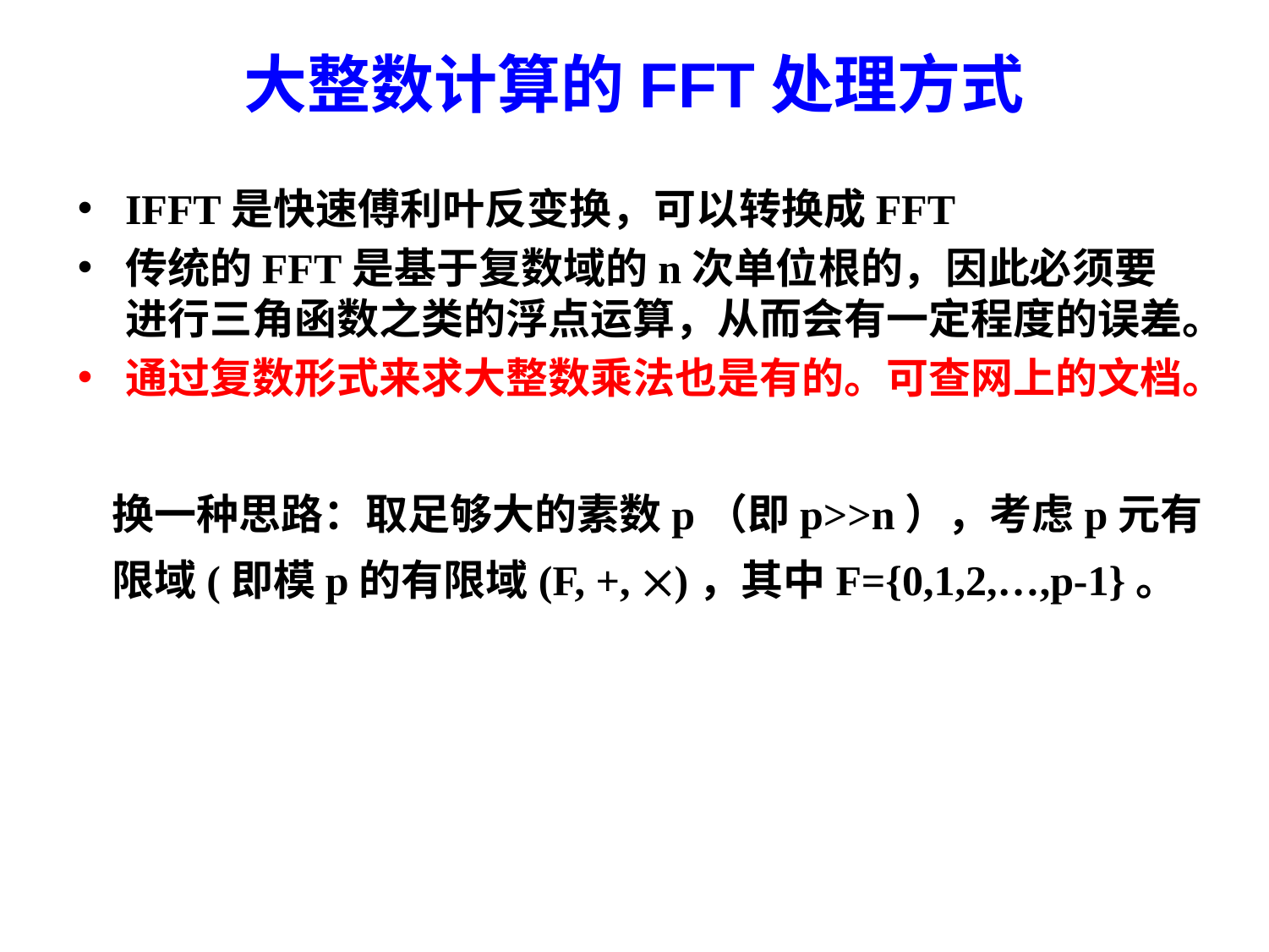

# 大整数计算的FFT处理方式
IFFT是快速傅利叶反变换，可以转换成FFT
传统的FFT是基于复数域的n次单位根的，因此必须要进行三角函数之类的浮点运算，从而会有一定程度的误差。
通过复数形式来求大整数乘法也是有的。可查网上的文档。

换一种思路：取足够大的素数p（即p>>n），考虑p元有限域(即模p的有限域(F, +, ×)，其中F={0,1,2,…,p-1}。